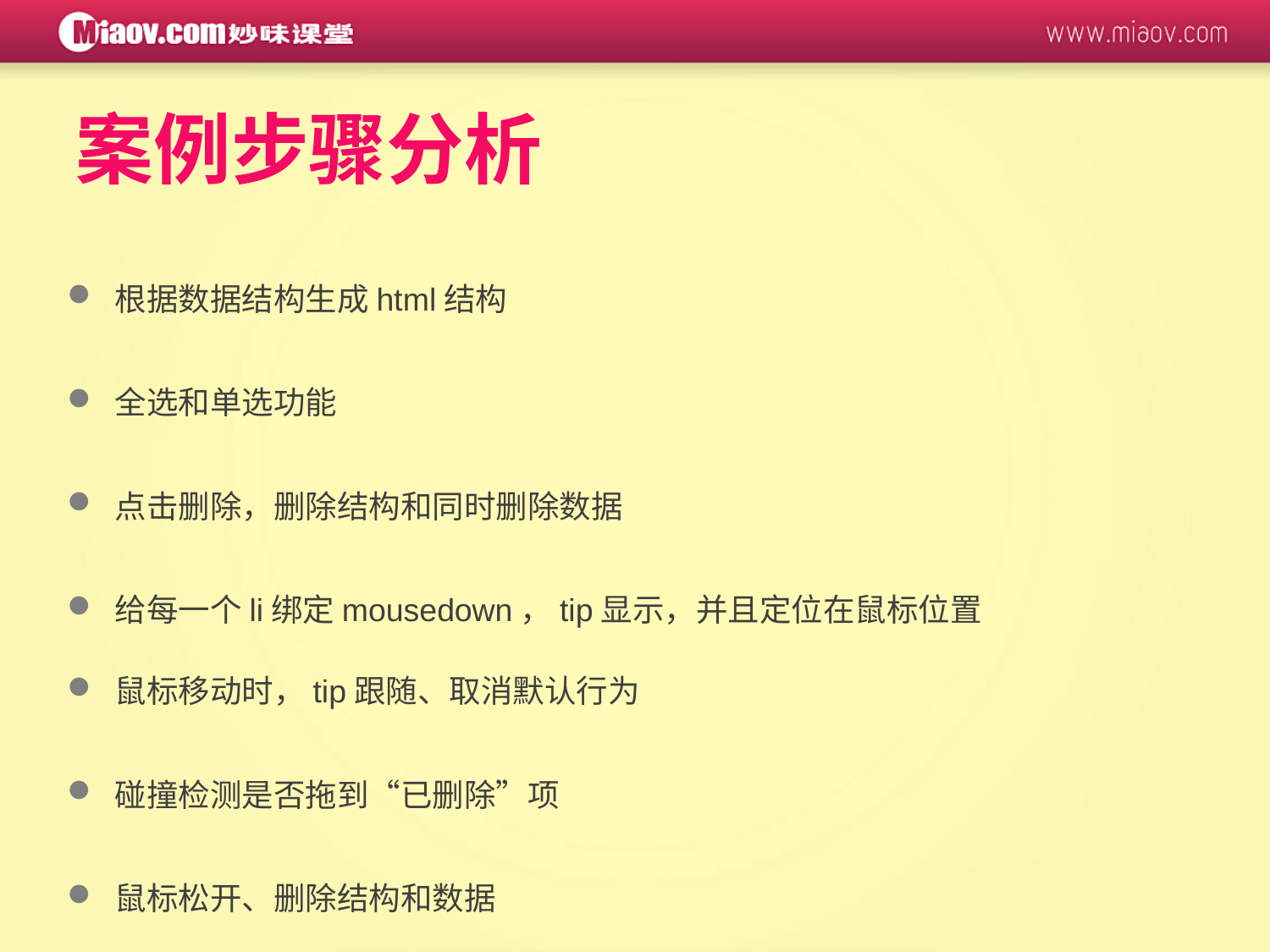

# 案例步骤分析

根据数据结构生成html结构

全选和单选功能

点击删除，删除结构和同时删除数据

给每一个li绑定mousedown，tip显示，并且定位在鼠标位置

鼠标移动时，tip跟随、取消默认行为

碰撞检测是否拖到“已删除”项

鼠标松开、删除结构和数据